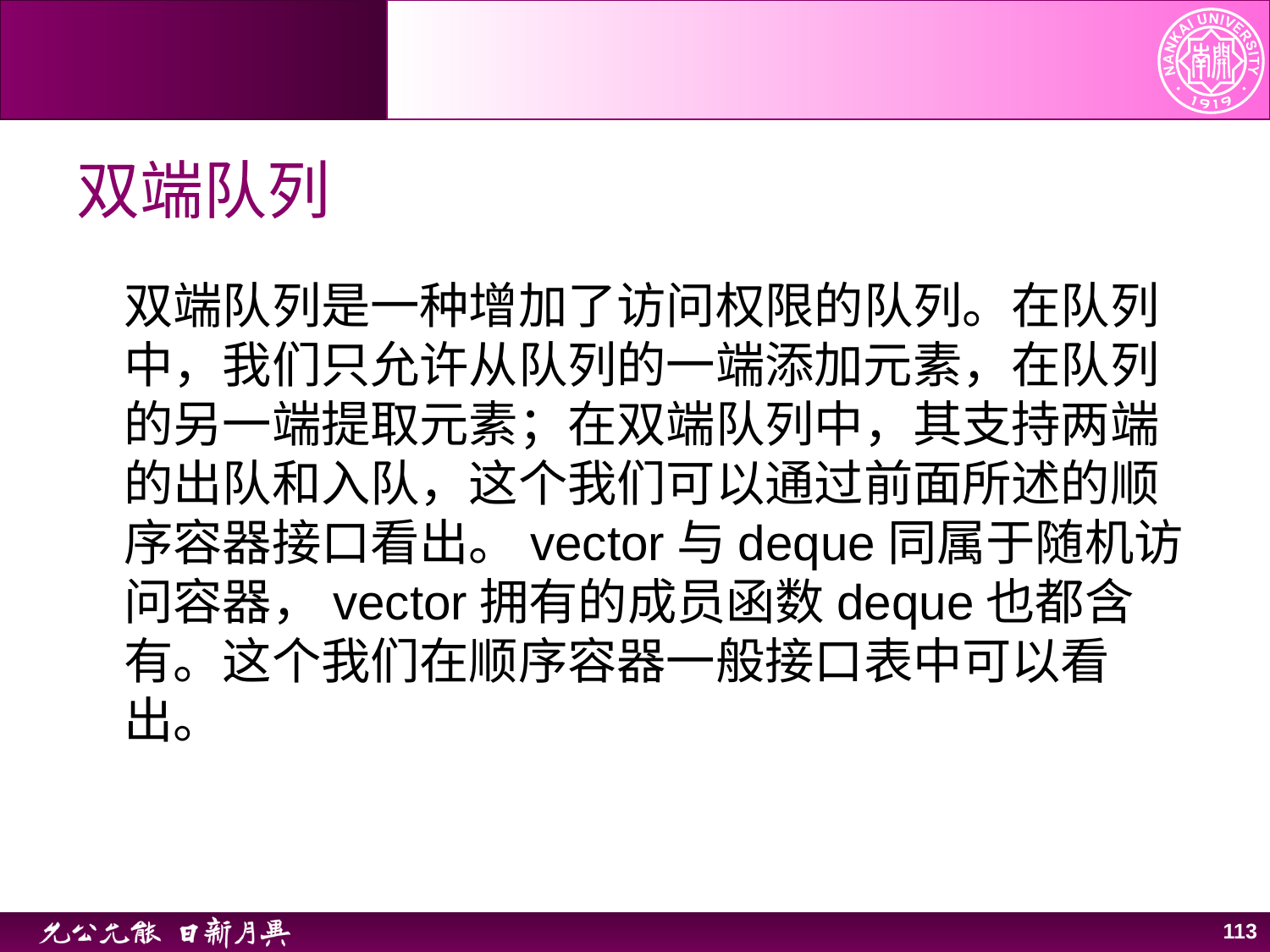

# 双端队列
双端队列是一种增加了访问权限的队列。在队列中，我们只允许从队列的一端添加元素，在队列的另一端提取元素；在双端队列中，其支持两端的出队和入队，这个我们可以通过前面所述的顺序容器接口看出。vector与deque同属于随机访问容器，vector拥有的成员函数deque也都含有。这个我们在顺序容器一般接口表中可以看出。

113